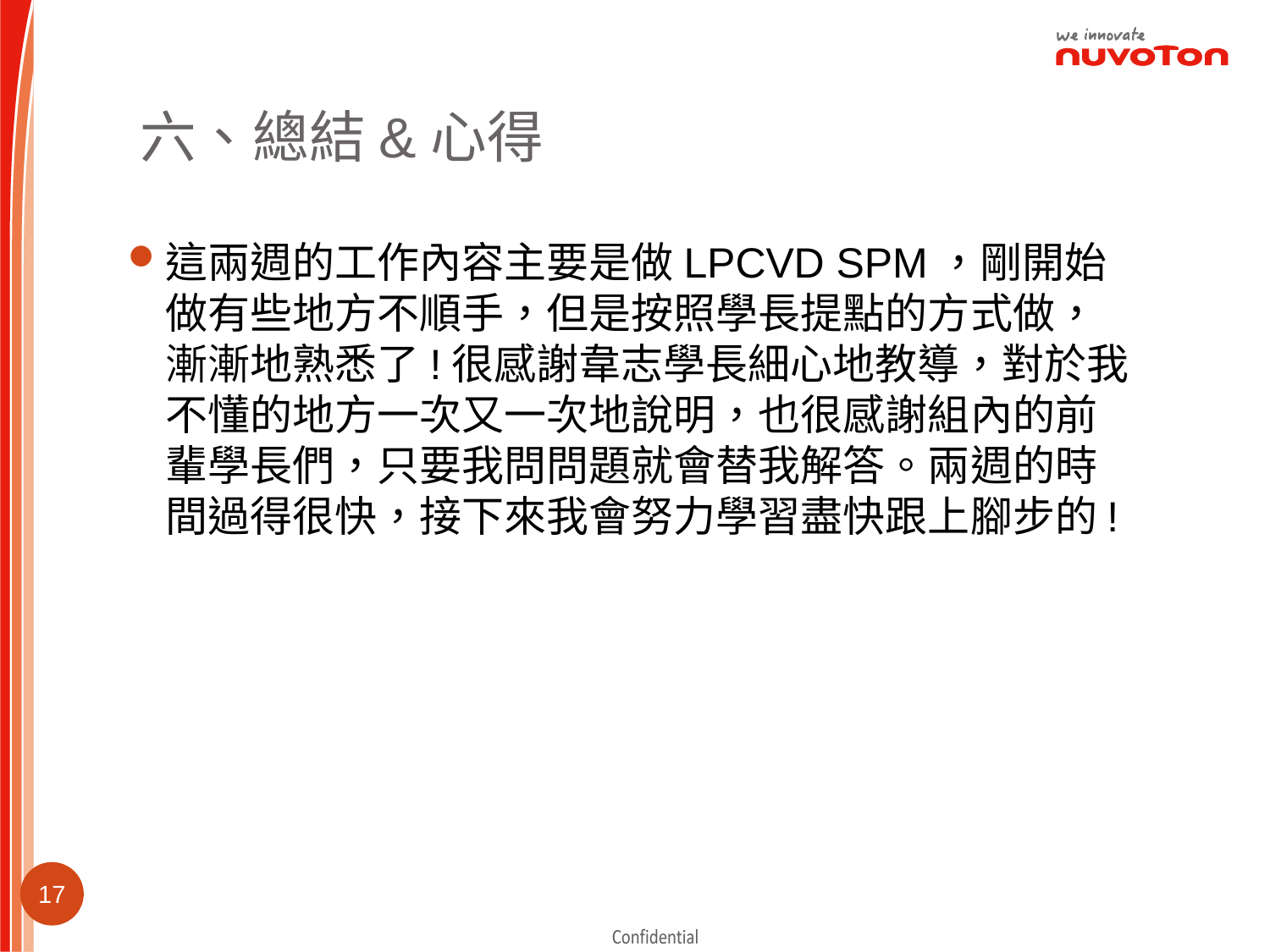

# 六、總結&心得
這兩週的工作內容主要是做LPCVD SPM，剛開始做有些地方不順手，但是按照學長提點的方式做，漸漸地熟悉了!很感謝韋志學長細心地教導，對於我不懂的地方一次又一次地說明，也很感謝組內的前輩學長們，只要我問問題就會替我解答。兩週的時間過得很快，接下來我會努力學習盡快跟上腳步的!

17